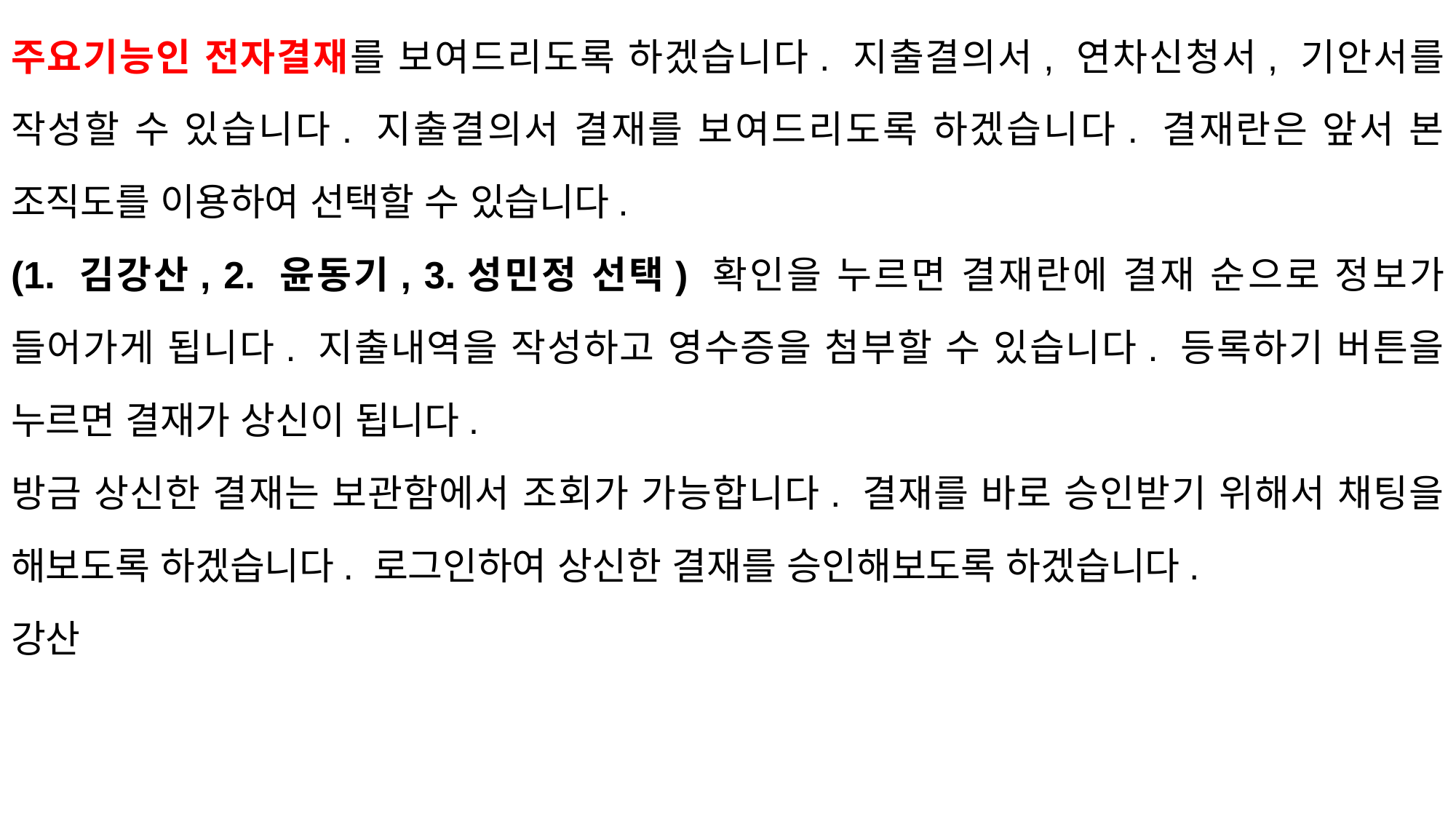

주요기능인 전자결재를 보여드리도록 하겠습니다. 지출결의서, 연차신청서, 기안서를 작성할 수 있습니다. 지출결의서 결재를 보여드리도록 하겠습니다. 결재란은 앞서 본 조직도를 이용하여 선택할 수 있습니다.
(1. 김강산, 2. 윤동기, 3.성민정 선택) 확인을 누르면 결재란에 결재 순으로 정보가 들어가게 됩니다. 지출내역을 작성하고 영수증을 첨부할 수 있습니다. 등록하기 버튼을 누르면 결재가 상신이 됩니다.
방금 상신한 결재는 보관함에서 조회가 가능합니다. 결재를 바로 승인받기 위해서 채팅을 해보도록 하겠습니다. 로그인하여 상신한 결재를 승인해보도록 하겠습니다.
강산